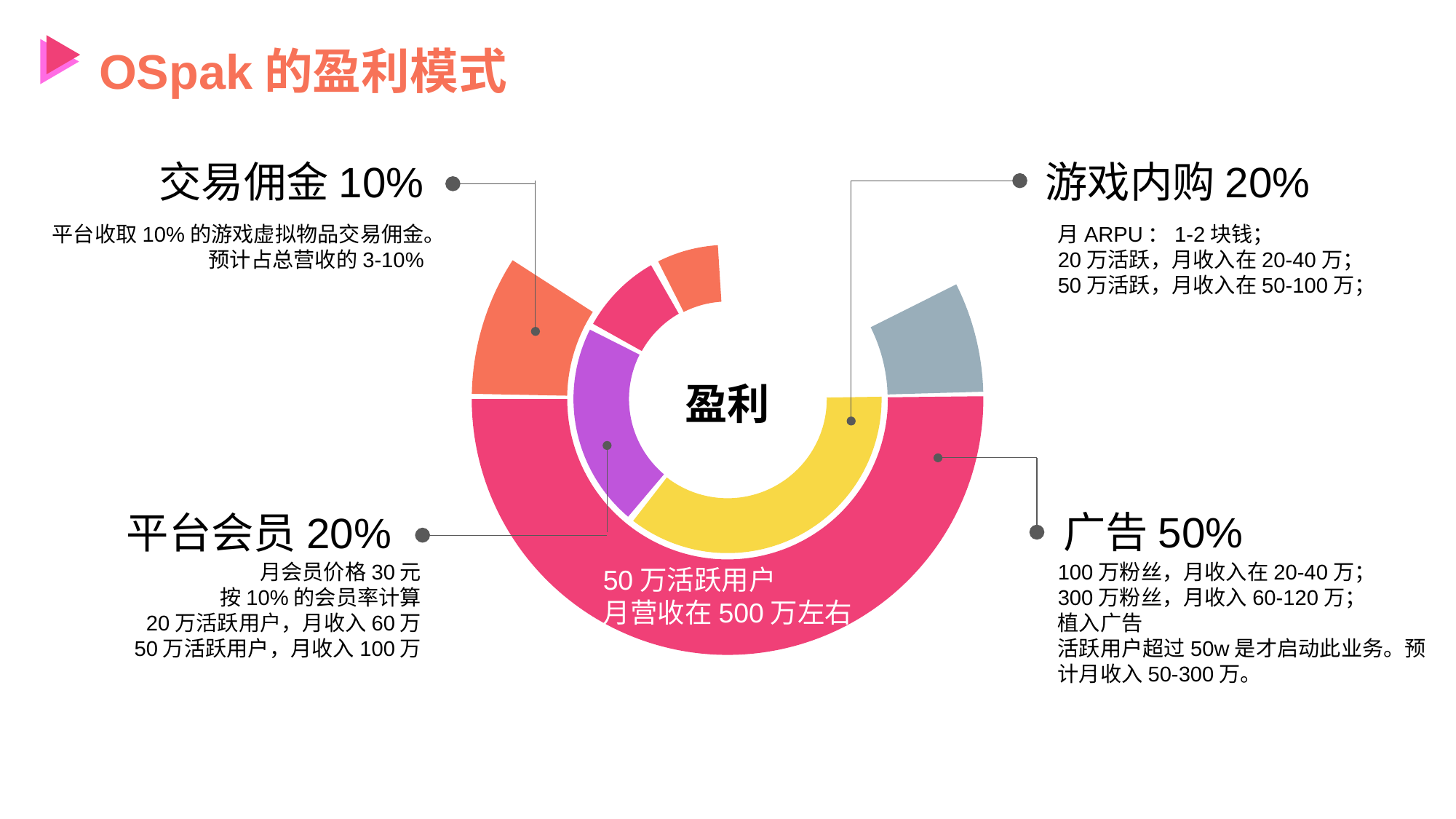

OSpak的盈利模式

交易佣金10%
游戏内购20%
平台收取10%的游戏虚拟物品交易佣金。
预计占总营收的3-10%
月ARPU：1-2块钱；
20万活跃，月收入在20-40万；
50万活跃，月收入在50-100万；

盈利
广告50%
平台会员20%
月会员价格30元
按10%的会员率计算
20万活跃用户，月收入60万
50万活跃用户，月收入100万

100万粉丝，月收入在20-40万；
300万粉丝，月收入60-120万；
植入广告
活跃用户超过50w是才启动此业务。预计月收入50-300万。

50万活跃用户
月营收在500万左右